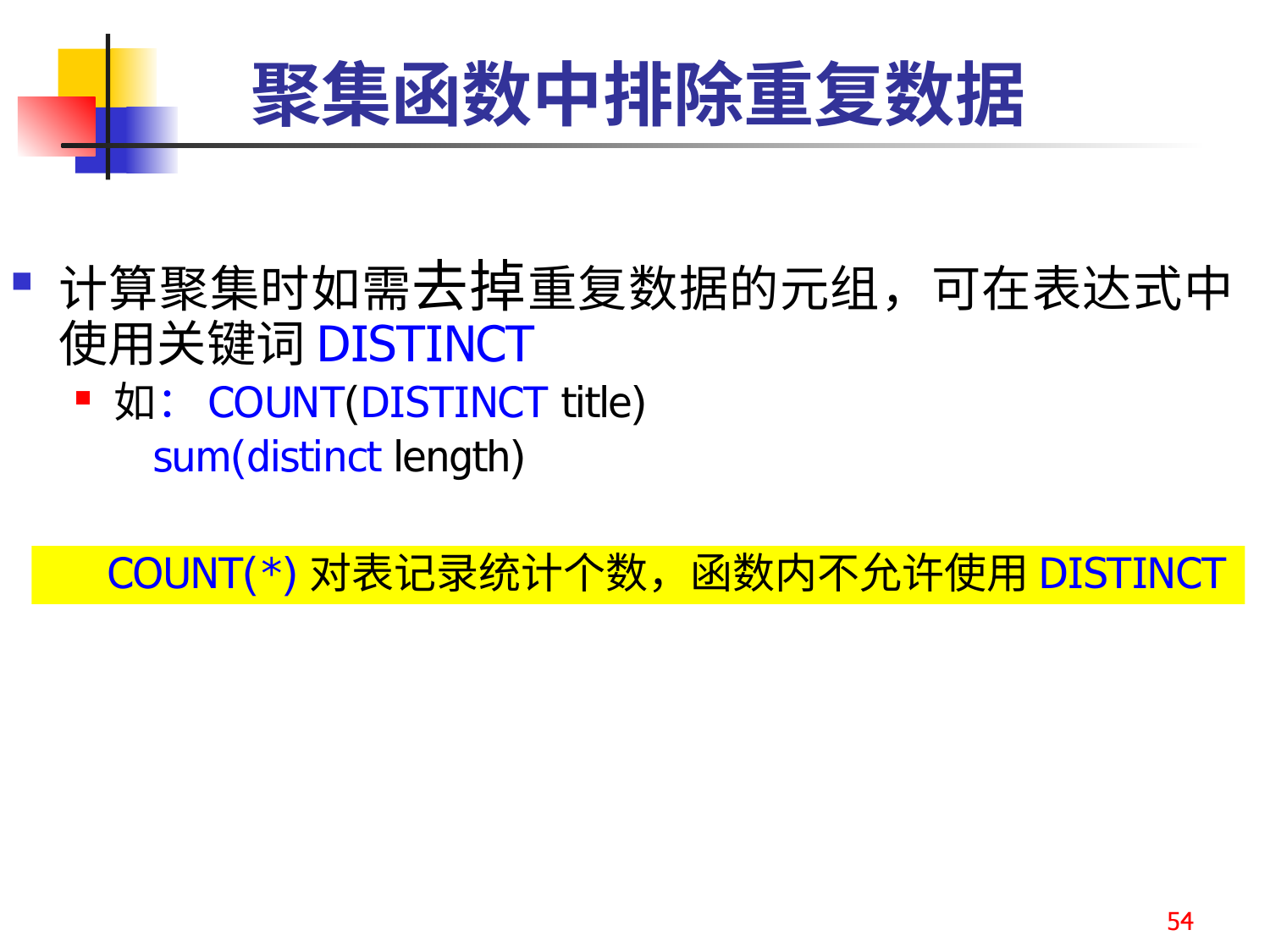

# 聚集函数中排除重复数据

计算聚集时如需去掉重复数据的元组，可在表达式中使用关键词DISTINCT
如：COUNT(DISTINCT title)
      sum(distinct length)

COUNT(*)对表记录统计个数，函数内不允许使用DISTINCT
54